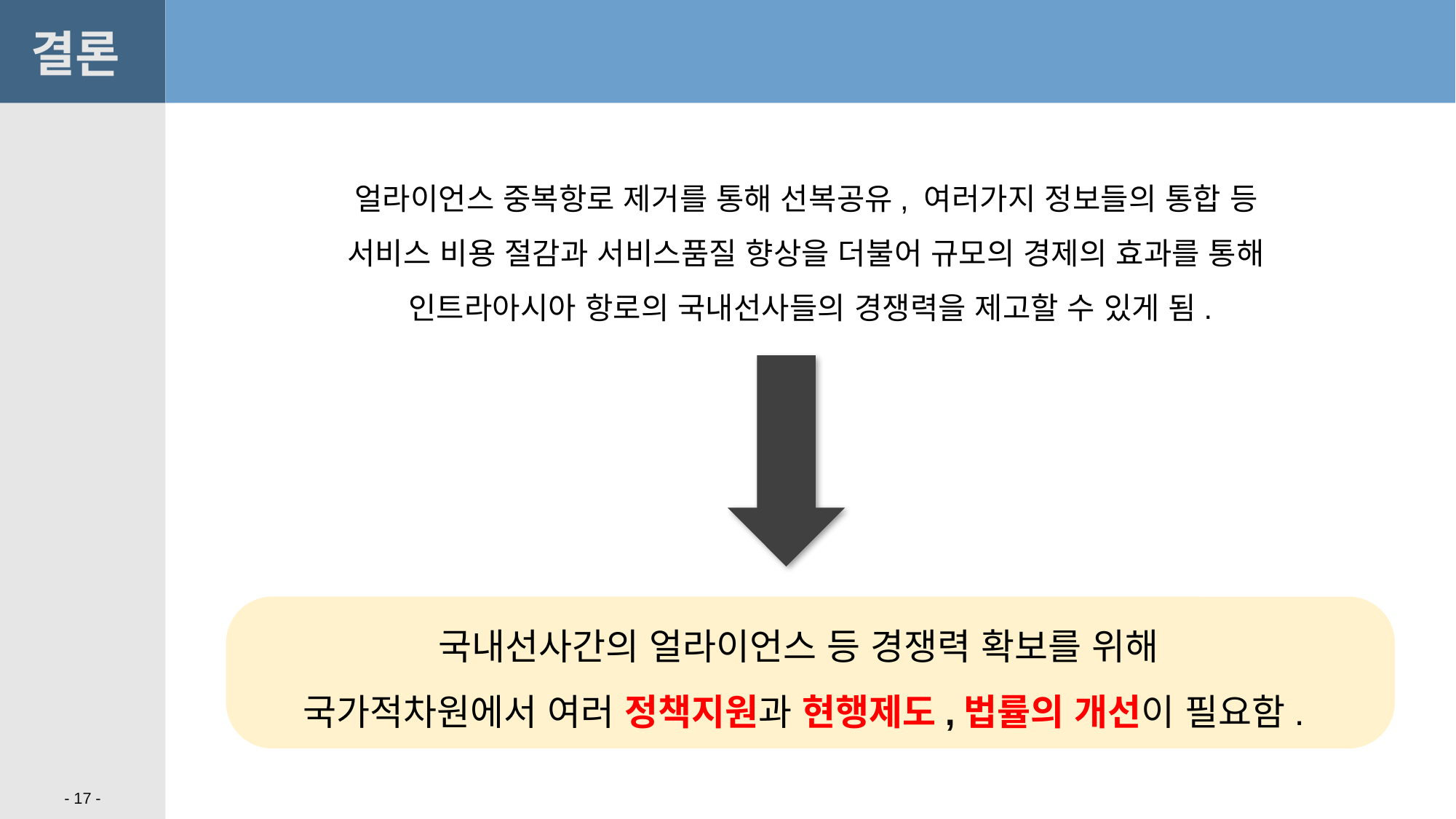

결론

결론
얼라이언스 중복항로 제거를 통해 선복공유, 여러가지 정보들의 통합 등
서비스 비용 절감과 서비스품질 향상을 더불어 규모의 경제의 효과를 통해
인트라아시아 항로의 국내선사들의 경쟁력을 제고할 수 있게 됨.

국내선사간의 얼라이언스 등 경쟁력 확보를 위해
국가적차원에서 여러 정책지원과 현행제도,법률의 개선이 필요함.
- 17 -